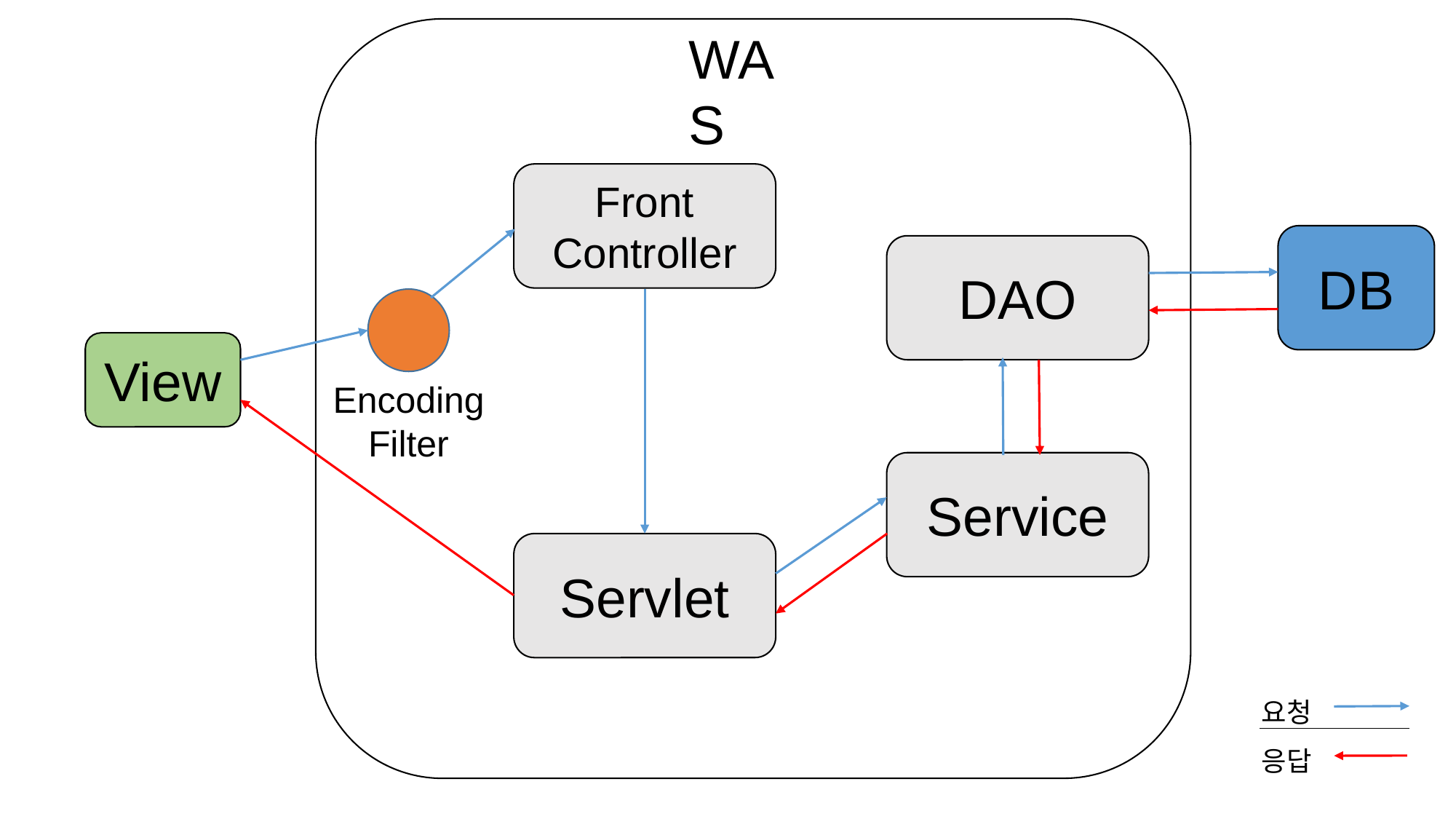

WAS
Front
Controller
DB
DAO

Encoding
Filter
View
Service
Servlet
요청
응답